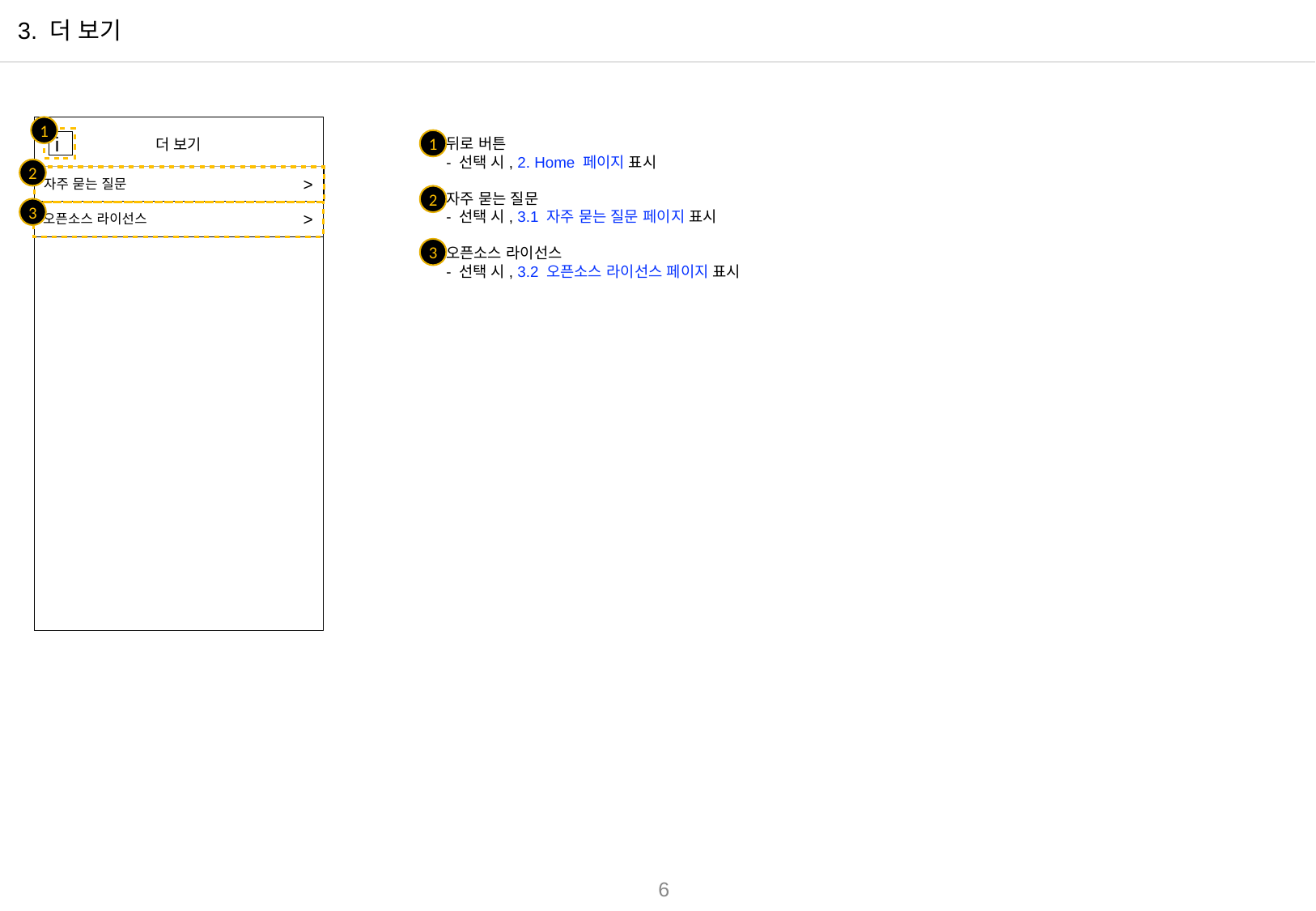

# 3. 더 보기
1

1

뒤로 버튼
- 선택 시, 2. Home 페이지 표시

자주 묻는 질문
- 선택 시, 3.1 자주 묻는 질문 페이지 표시

오픈소스 라이선스
- 선택 시, 3.2 오픈소스 라이선스 페이지 표시
더 보기

i
2

>
자주 묻는 질문
2

3

>
오픈소스 라이선스
3

6